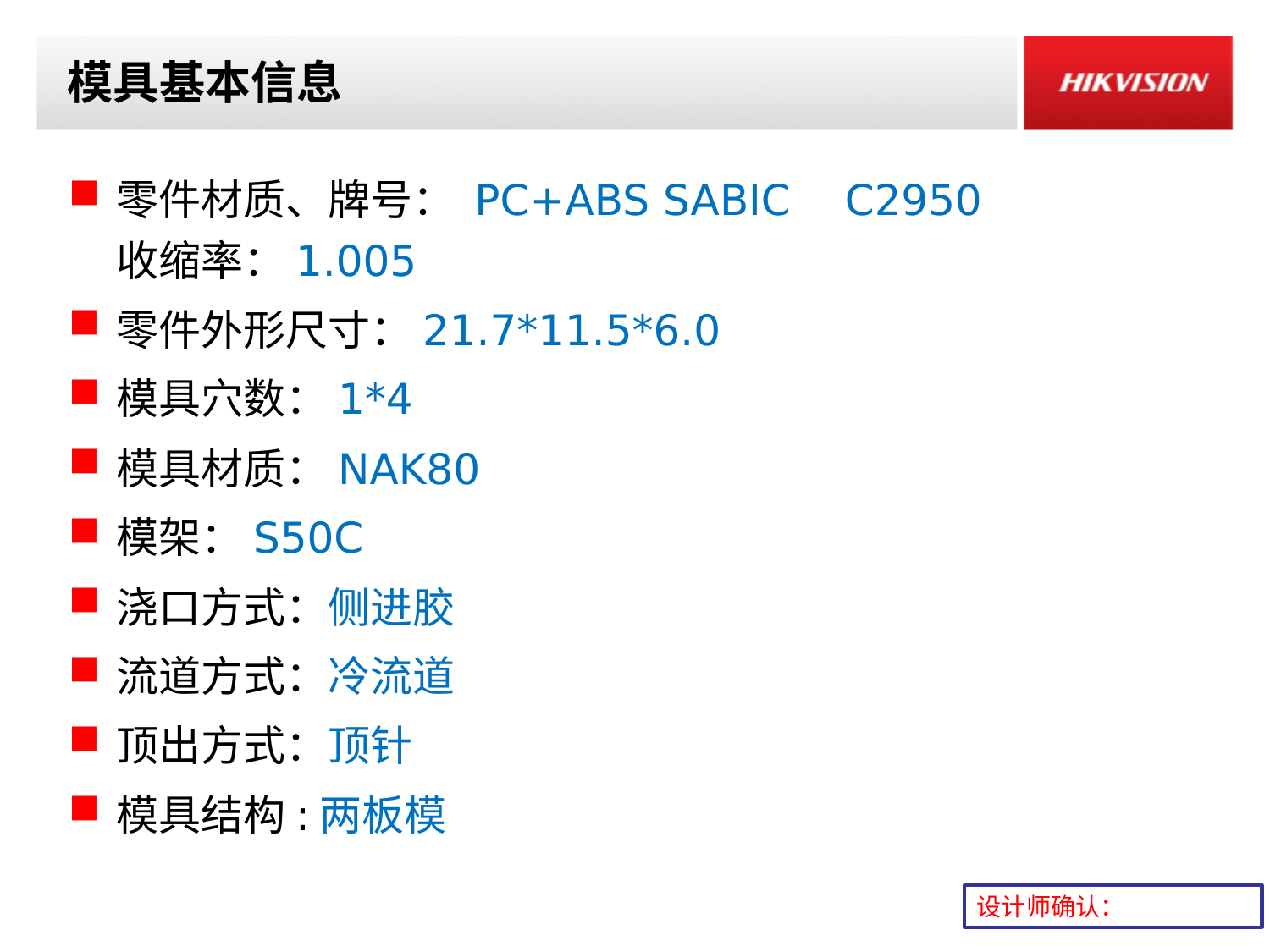

# 模具基本信息
零件材质、牌号： PC+ABS SABIC    C2950               收缩率：1.005
零件外形尺寸：21.7*11.5*6.0
模具穴数：1*4
模具材质：NAK80
模架：S50C
浇口方式：侧进胶
流道方式：冷流道
顶出方式：顶针
模具结构:两板模
设计师确认：